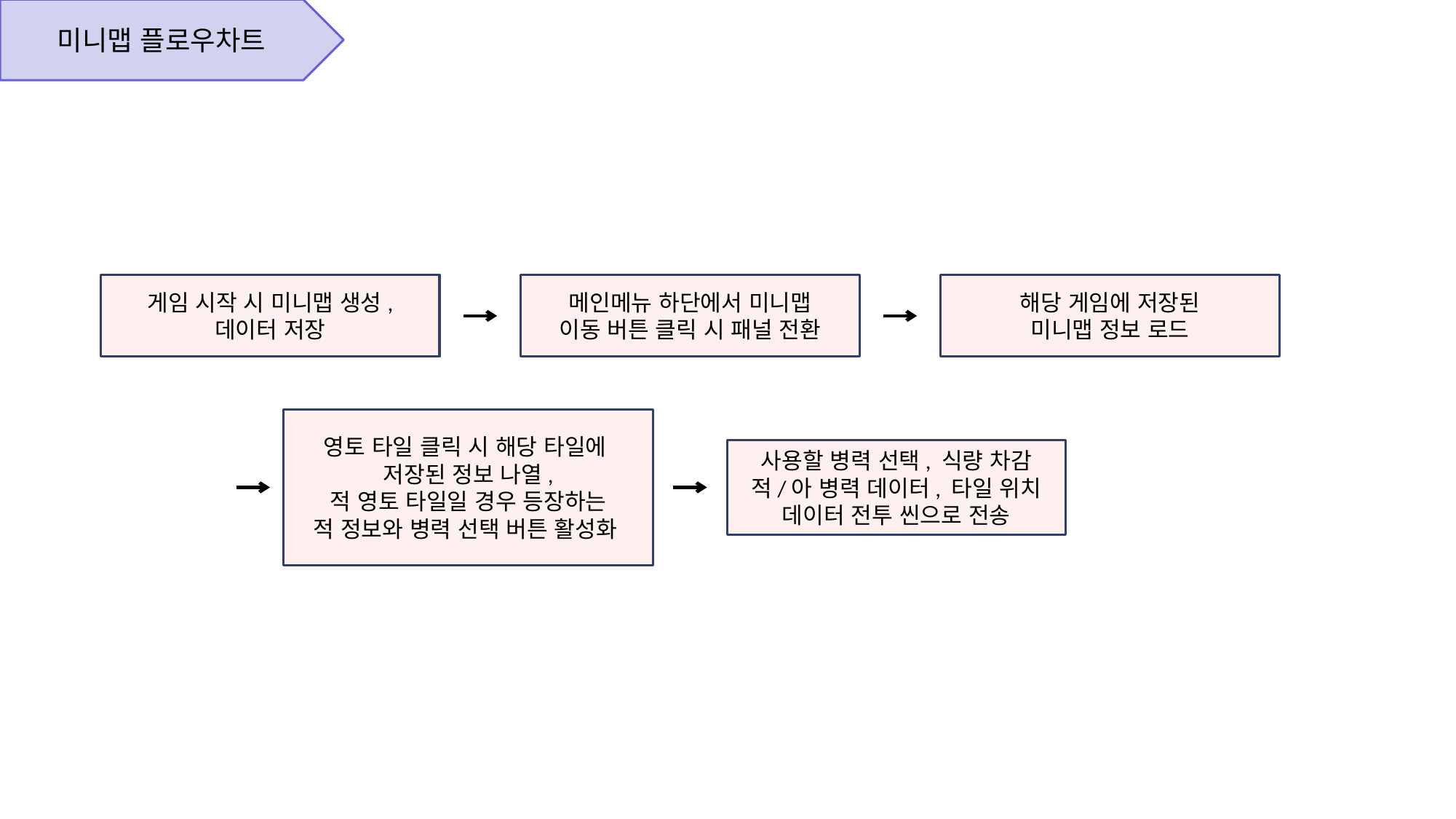

미니맵 플로우차트
게임 시작 시 미니맵 생성,
데이터 저장
메인메뉴 하단에서 미니맵
이동 버튼 클릭 시 패널 전환
해당 게임에 저장된
미니맵 정보 로드
영토 타일 클릭 시 해당 타일에
저장된 정보 나열,
적 영토 타일일 경우 등장하는
적 정보와 병력 선택 버튼 활성화
사용할 병력 선택, 식량 차감
적/아 병력 데이터, 타일 위치
데이터 전투 씬으로 전송